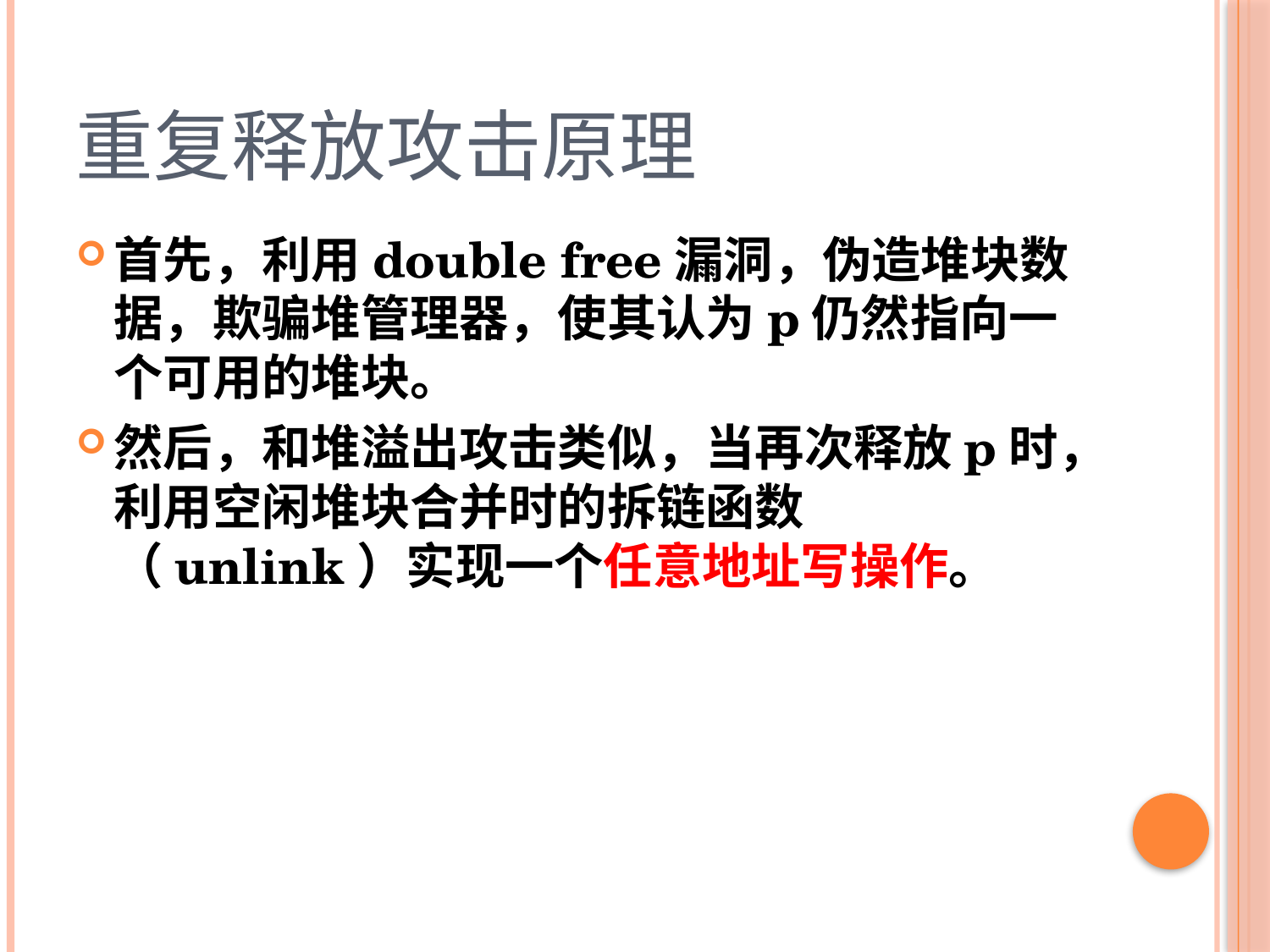

# 重复释放攻击原理
首先，利用double free漏洞，伪造堆块数据，欺骗堆管理器，使其认为p仍然指向一个可用的堆块。
然后，和堆溢出攻击类似，当再次释放p时，利用空闲堆块合并时的拆链函数（unlink）实现一个任意地址写操作。